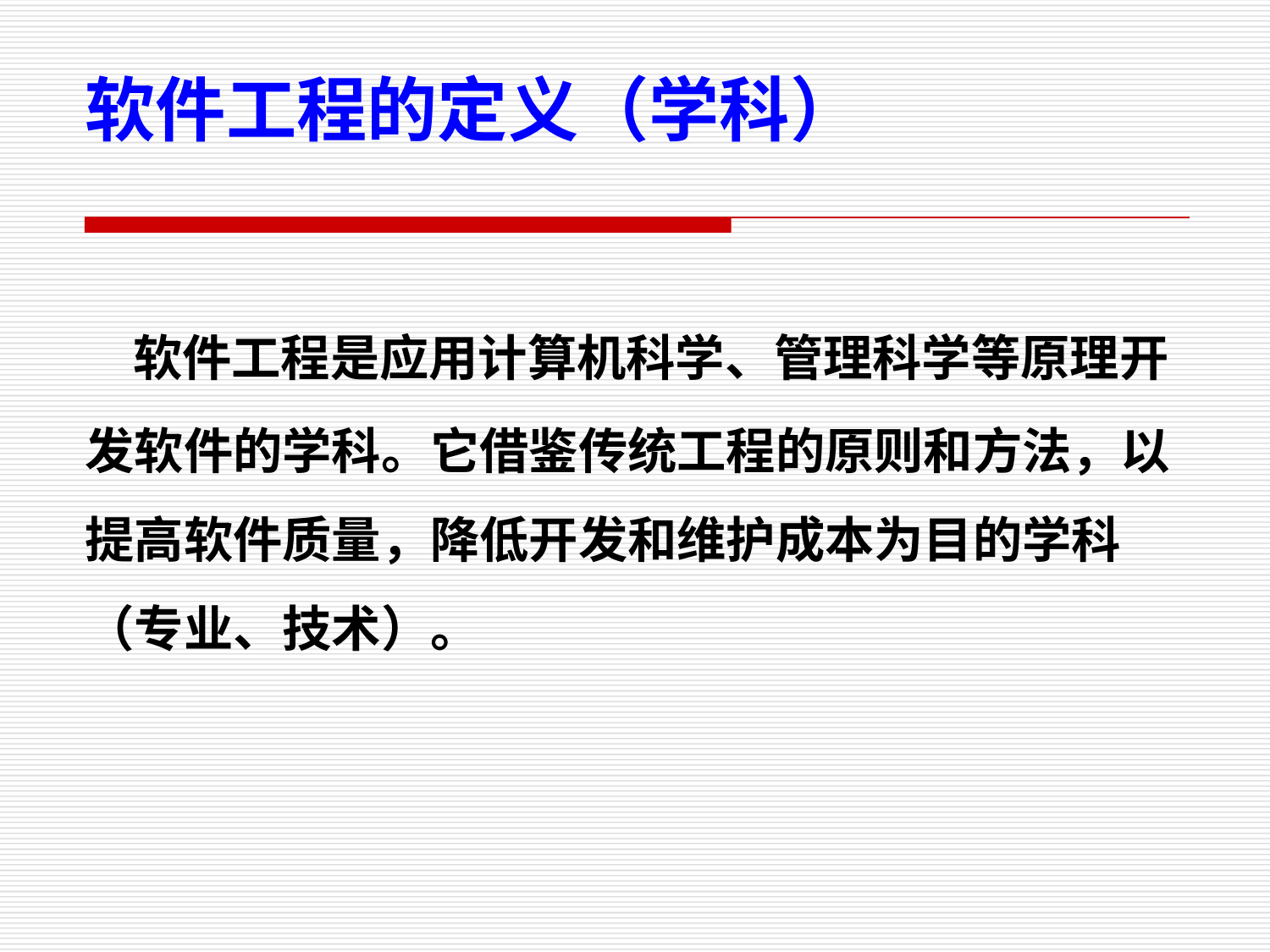

软件工程的定义（学科）
  软件工程是应用计算机科学、管理科学等原理开发软件的学科。它借鉴传统工程的原则和方法，以提高软件质量，降低开发和维护成本为目的学科（专业、技术）。